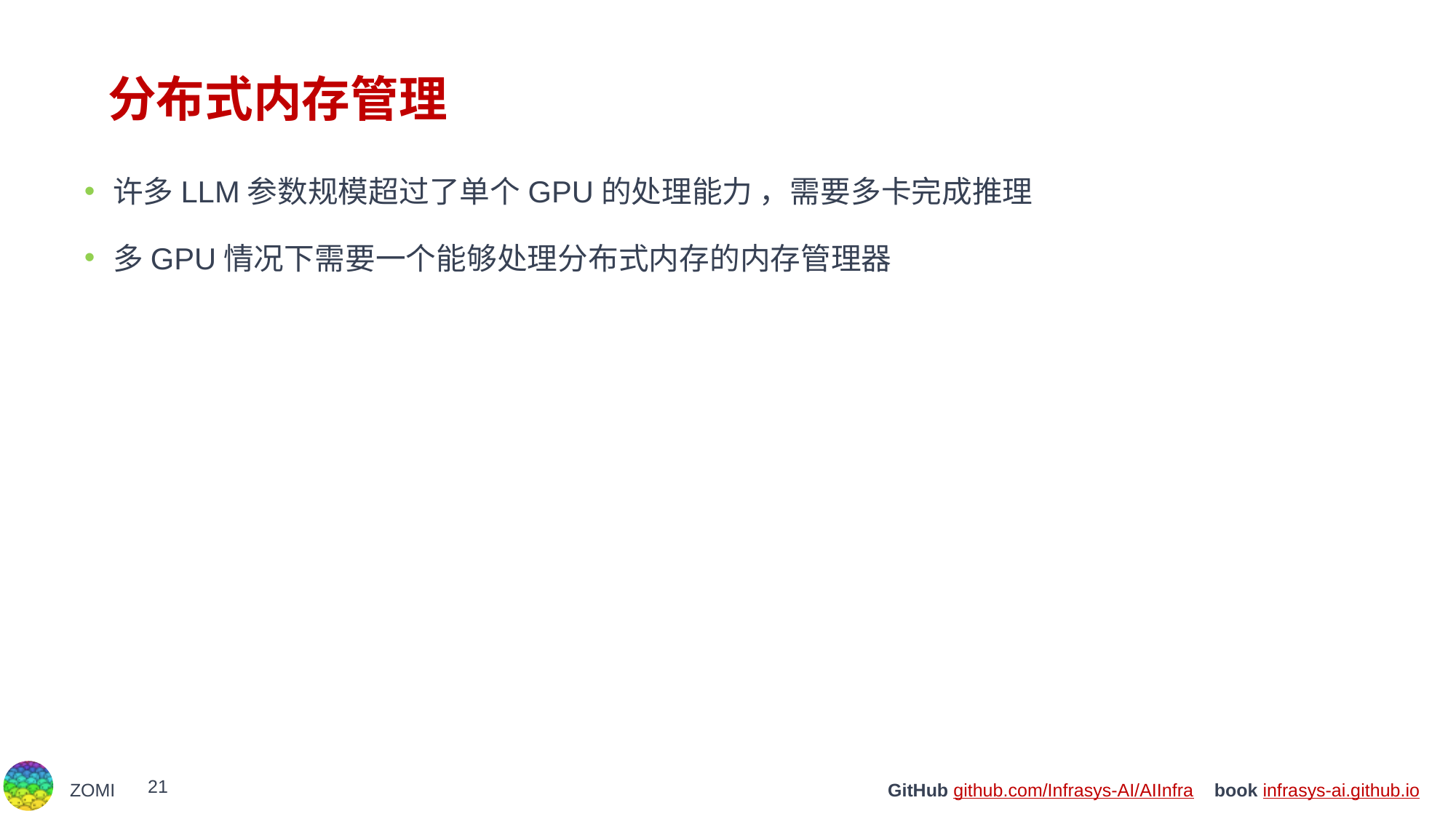

# 分布式内存管理
许多LLM参数规模超过了单个GPU的处理能力 ，需要多卡完成推理
多GPU情况下需要一个能够处理分布式内存的内存管理器